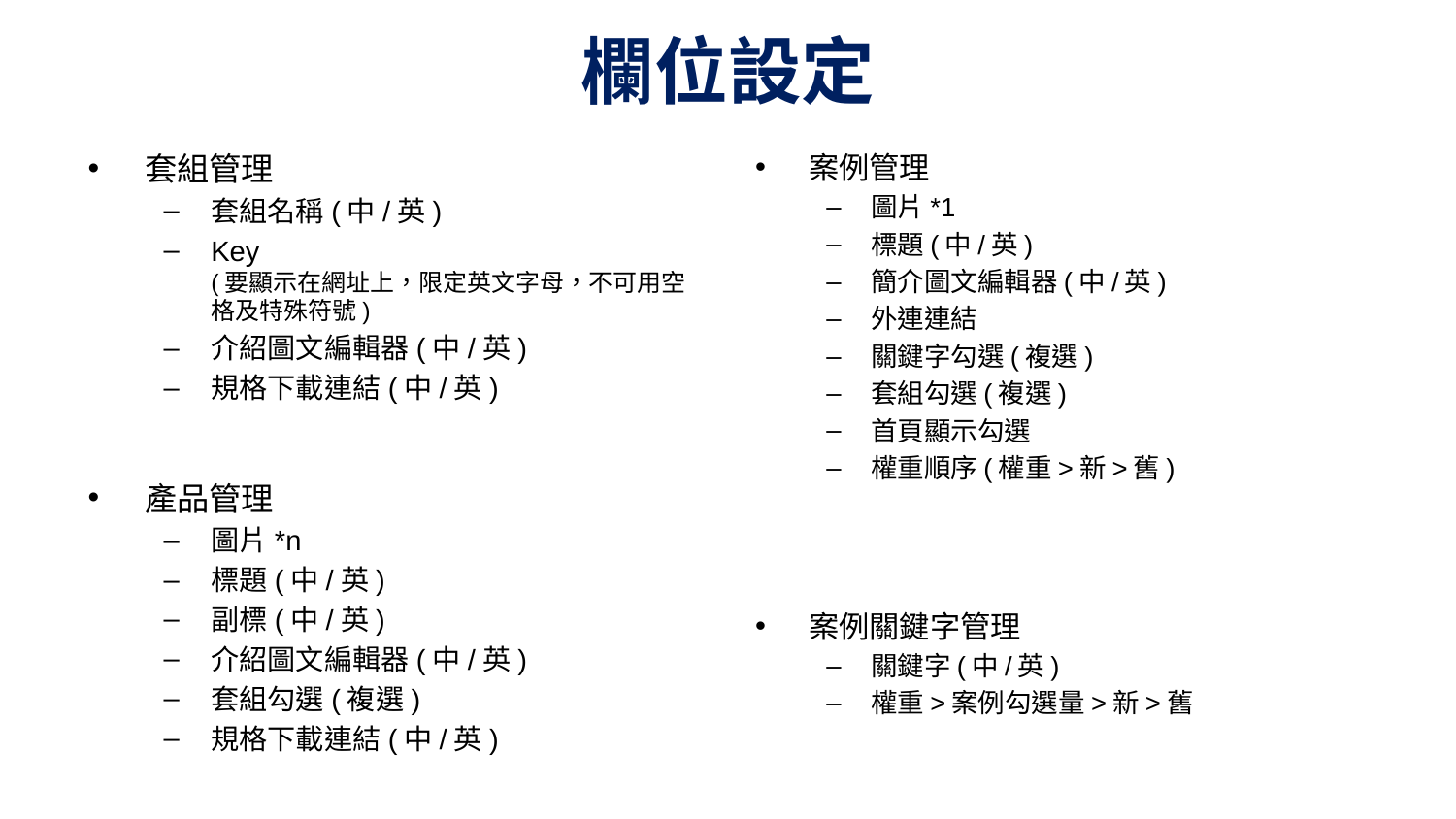

# 欄位設定
套組管理
套組名稱(中/英)
Key
(要顯示在網址上，限定英文字母，不可用空格及特殊符號)
介紹圖文編輯器(中/英)
規格下載連結(中/英)

產品管理
圖片*n
標題(中/英)
副標(中/英)
介紹圖文編輯器(中/英)
套組勾選(複選)
規格下載連結(中/英)

案例管理
圖片*1
標題(中/英)
簡介圖文編輯器(中/英)
外連連結
關鍵字勾選(複選)
套組勾選(複選)
首頁顯示勾選
權重順序(權重>新>舊)

案例關鍵字管理
關鍵字(中/英)
權重>案例勾選量>新>舊